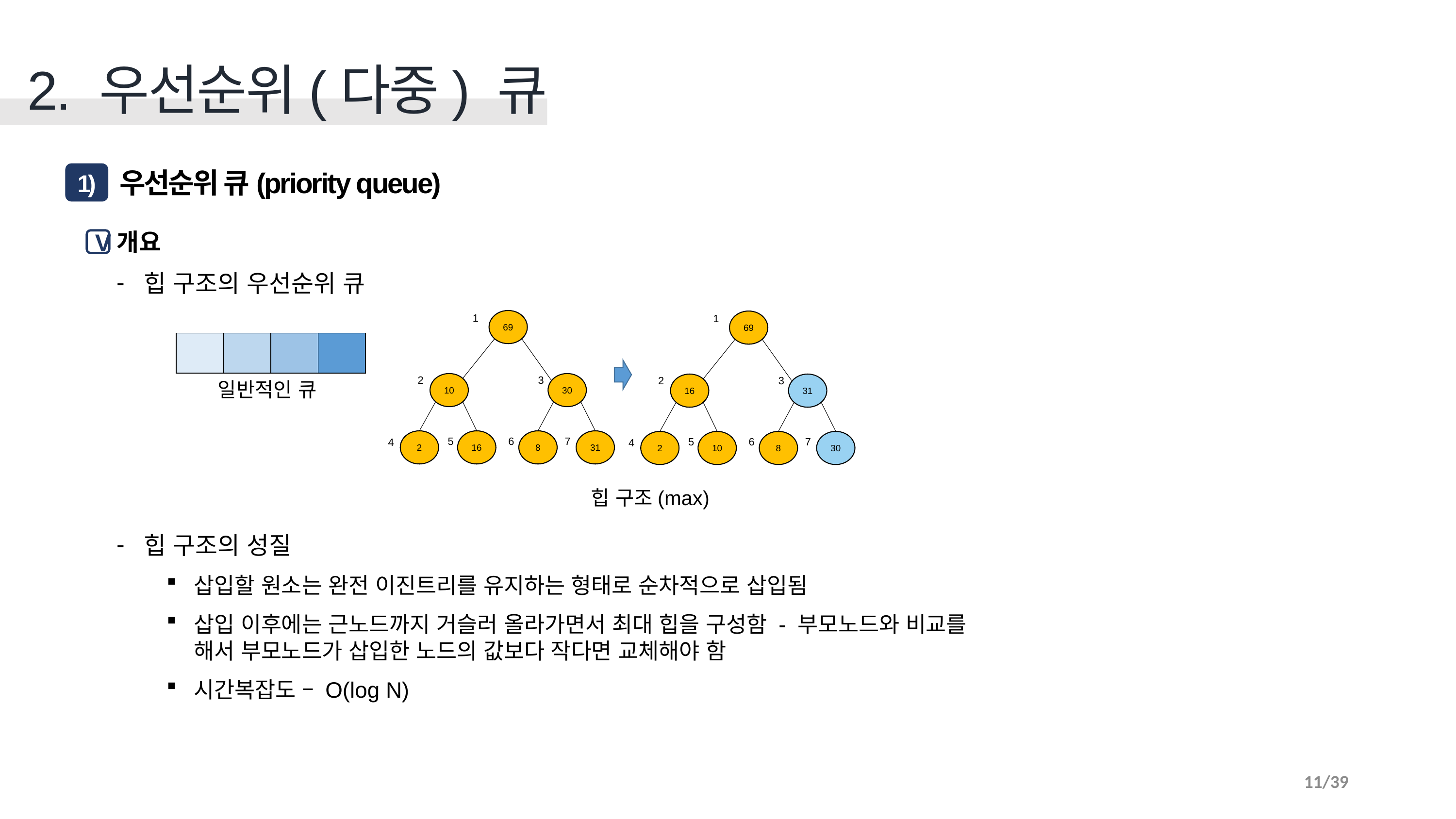

2. 우선순위(다중) 큐

 우선순위 큐(priority queue)
1)
개요

힙 구조의 우선순위 큐

힙 구조의 성질

삽입할 원소는 완전 이진트리를 유지하는 형태로 순차적으로 삽입됨

삽입 이후에는 근노드까지 거슬러 올라가면서 최대 힙을 구성함 - 부모노드와 비교를
해서 부모노드가 삽입한 노드의 값보다 작다면 교체해야 함

시간복잡도 – O(log N)
V
1
1
69
69
|  |  |  |  |
| --- | --- | --- | --- |

2
3
2
3
일반적인 큐
10
30
16
31
2
5
16
6
8
7
31
2
5
10
6
8
7
30
4
4
힙 구조(max)
11/39